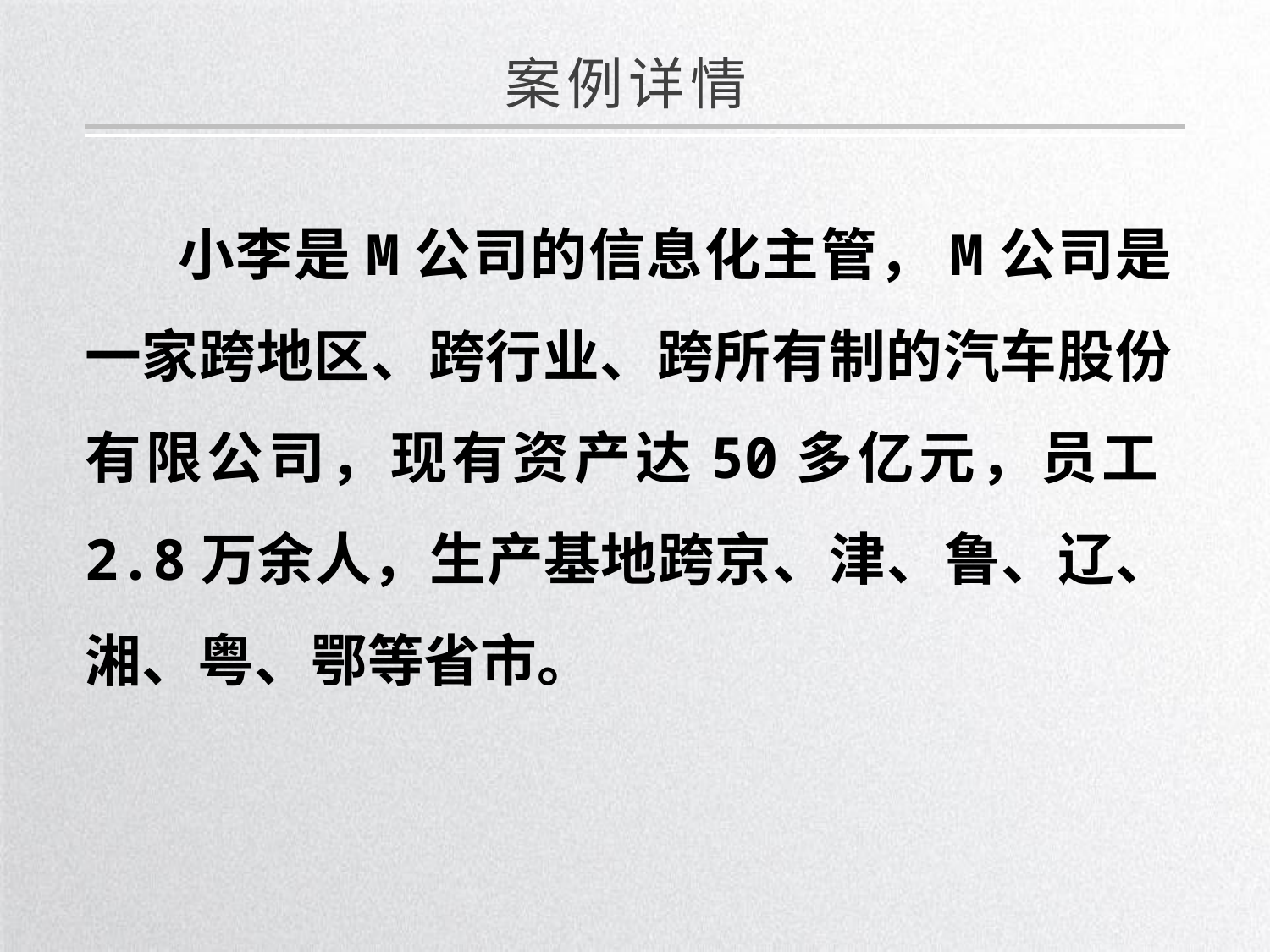

案例详情
 小李是M公司的信息化主管，M公司是一家跨地区、跨行业、跨所有制的汽车股份有限公司，现有资产达50多亿元，员工2.8万余人，生产基地跨京、津、鲁、辽、湘、粤、鄂等省市。